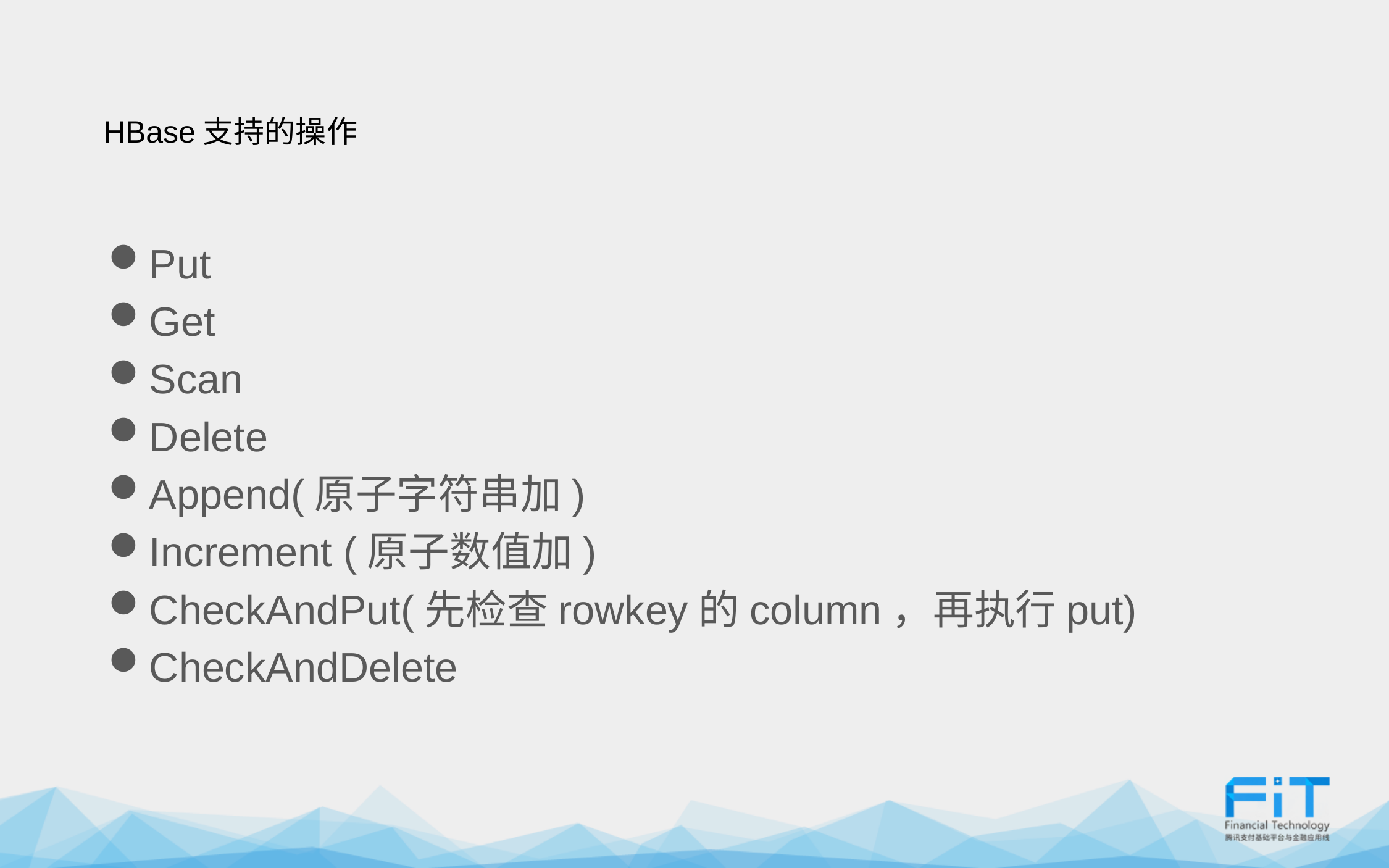

HBase支持的操作
Put
Get
Scan
Delete
Append(原子字符串加)
Increment (原子数值加)
CheckAndPut(先检查rowkey的column，再执行put)
CheckAndDelete